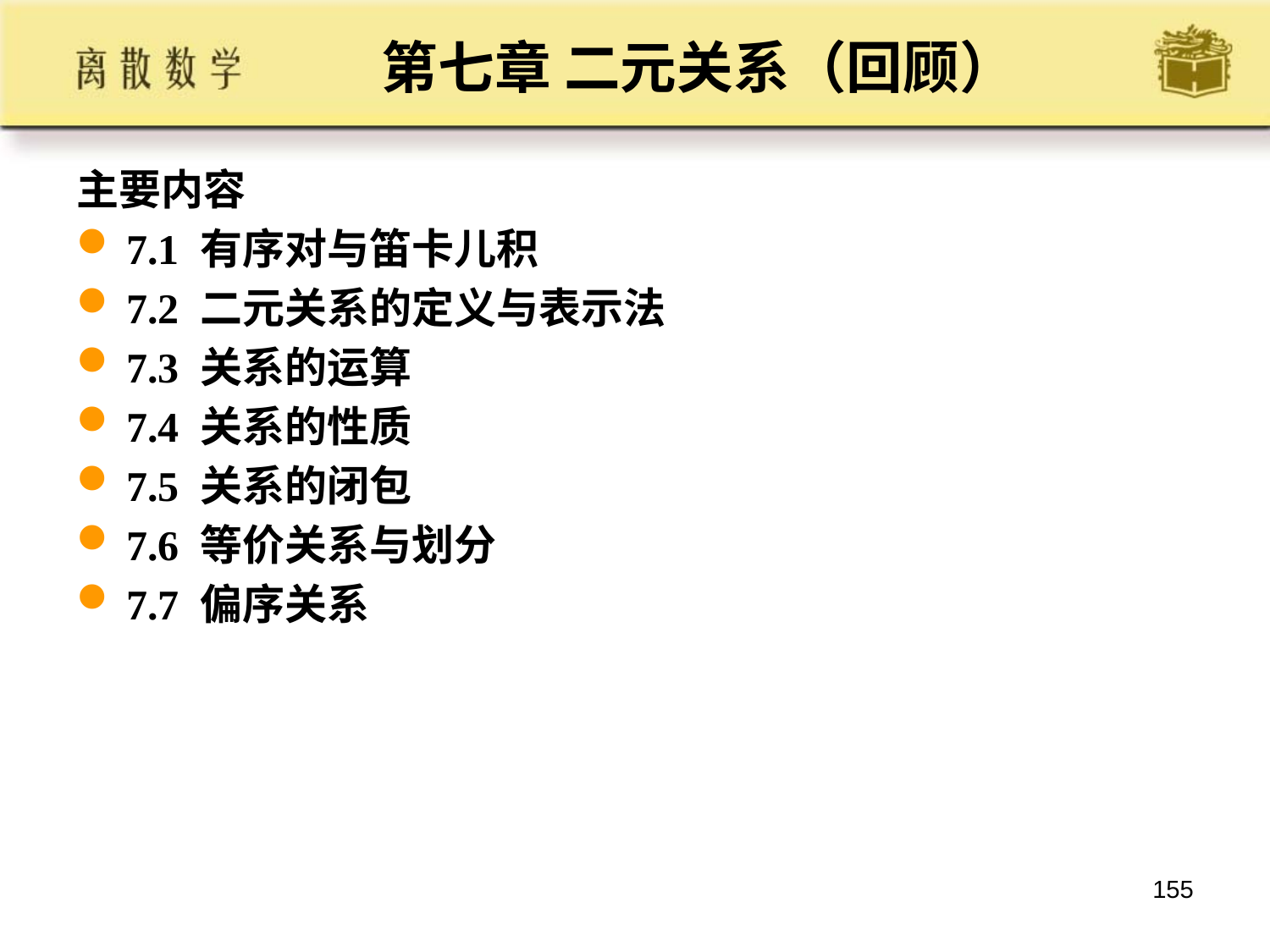

# 第七章 二元关系（回顾）
主要内容
7.1 有序对与笛卡儿积
7.2 二元关系的定义与表示法
7.3 关系的运算
7.4 关系的性质
7.5 关系的闭包
7.6 等价关系与划分
7.7 偏序关系

155